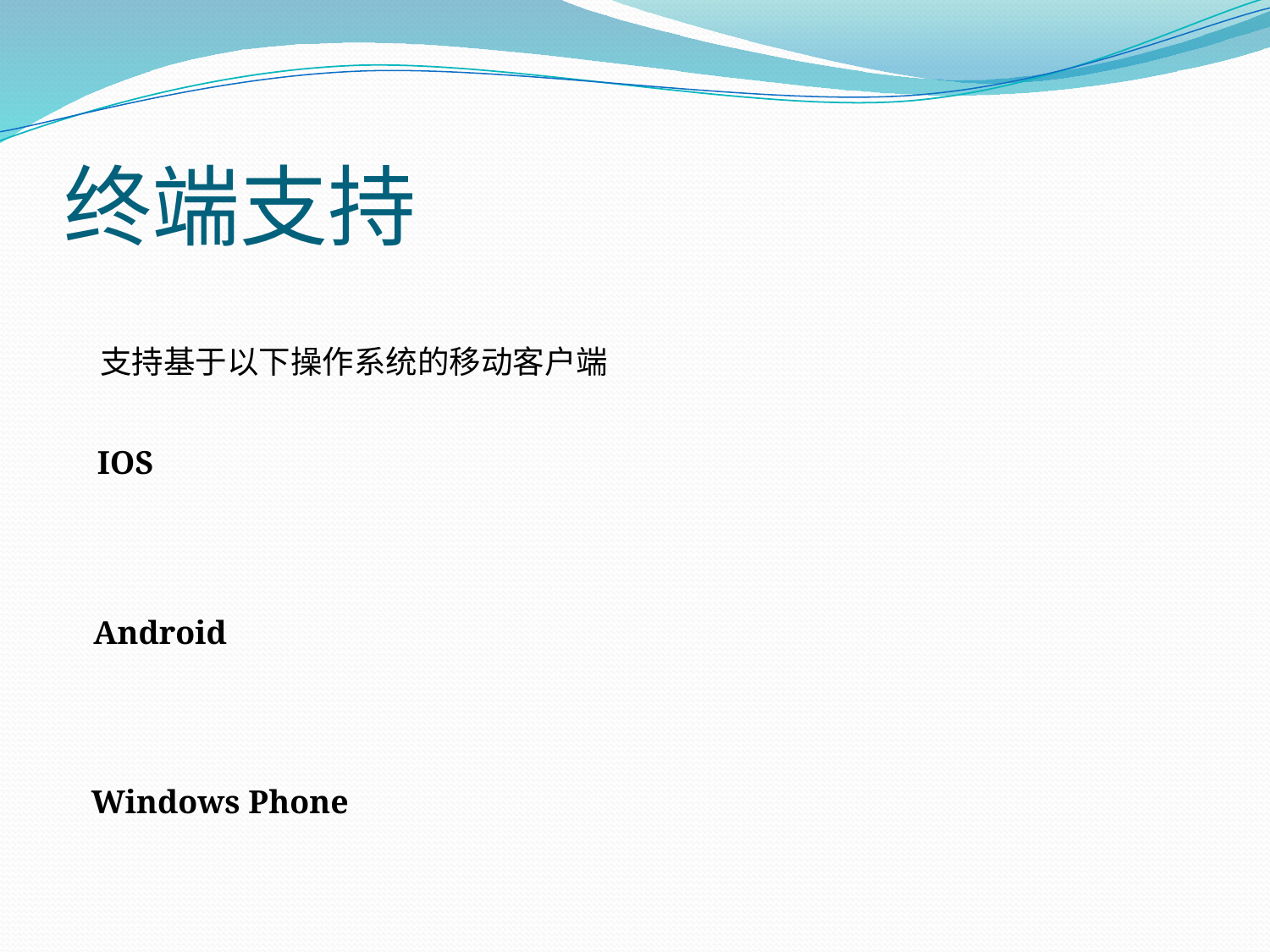

# 终端支持
支持基于以下操作系统的移动客户端
IOS
Android
Windows Phone